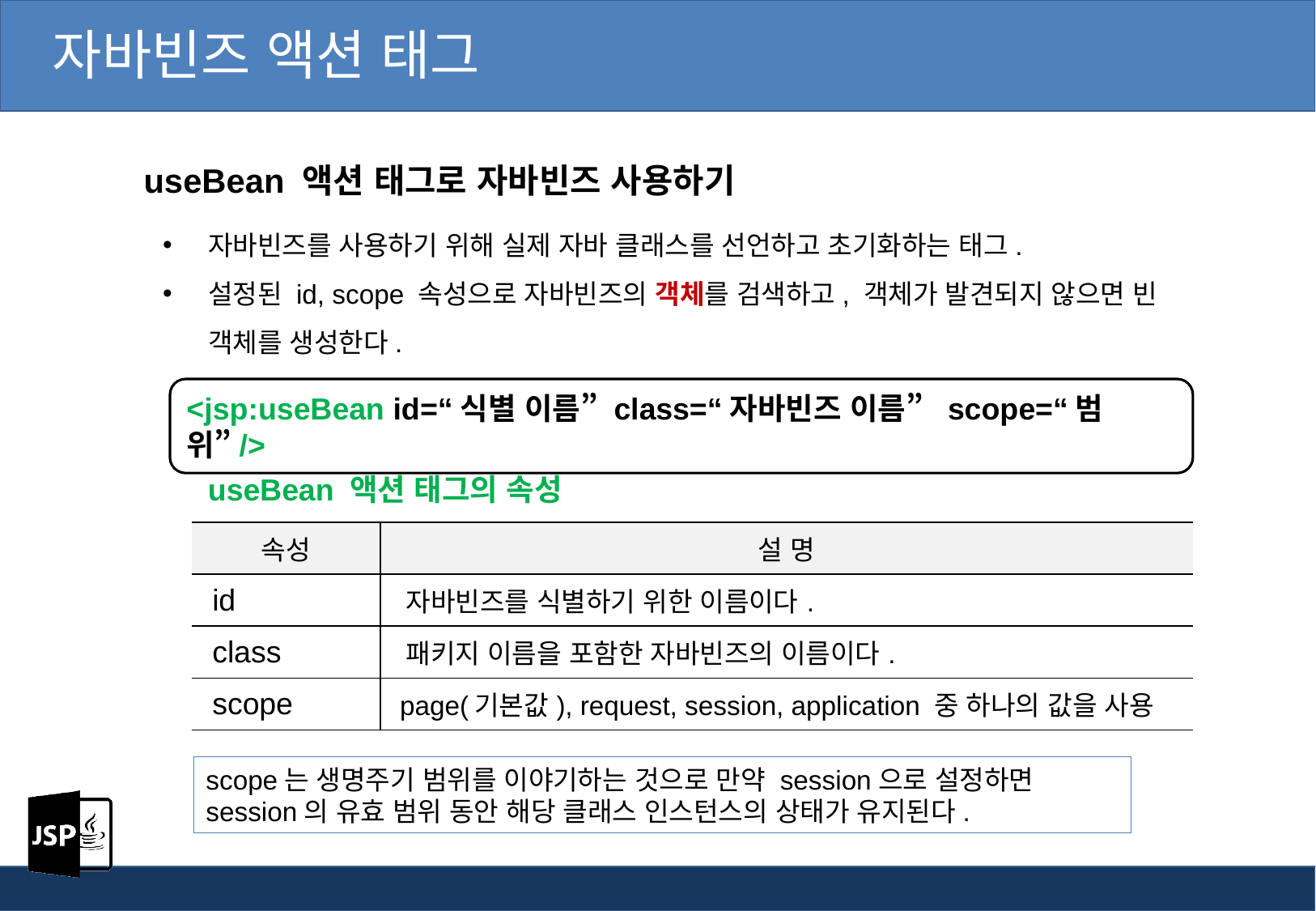

자바빈즈 액션 태그
useBean 액션 태그로 자바빈즈 사용하기
자바빈즈를 사용하기 위해 실제 자바 클래스를 선언하고 초기화하는 태그.
설정된 id, scope 속성으로 자바빈즈의 객체를 검색하고, 객체가 발견되지 않으면 빈 객체를 생성한다.
<jsp:useBean id=“식별 이름” class=“자바빈즈 이름”  scope=“범위”/>
useBean 액션 태그의 속성
| 속성 | 설 명 |
| --- | --- |
| id | 자바빈즈를 식별하기 위한 이름이다. |
| class | 패키지 이름을 포함한 자바빈즈의 이름이다. |
| scope | page(기본값), request, session, application 중 하나의 값을 사용 |
scope는 생명주기 범위를 이야기하는 것으로 만약 session으로 설정하면 session의 유효 범위 동안 해당 클래스 인스턴스의 상태가 유지된다.